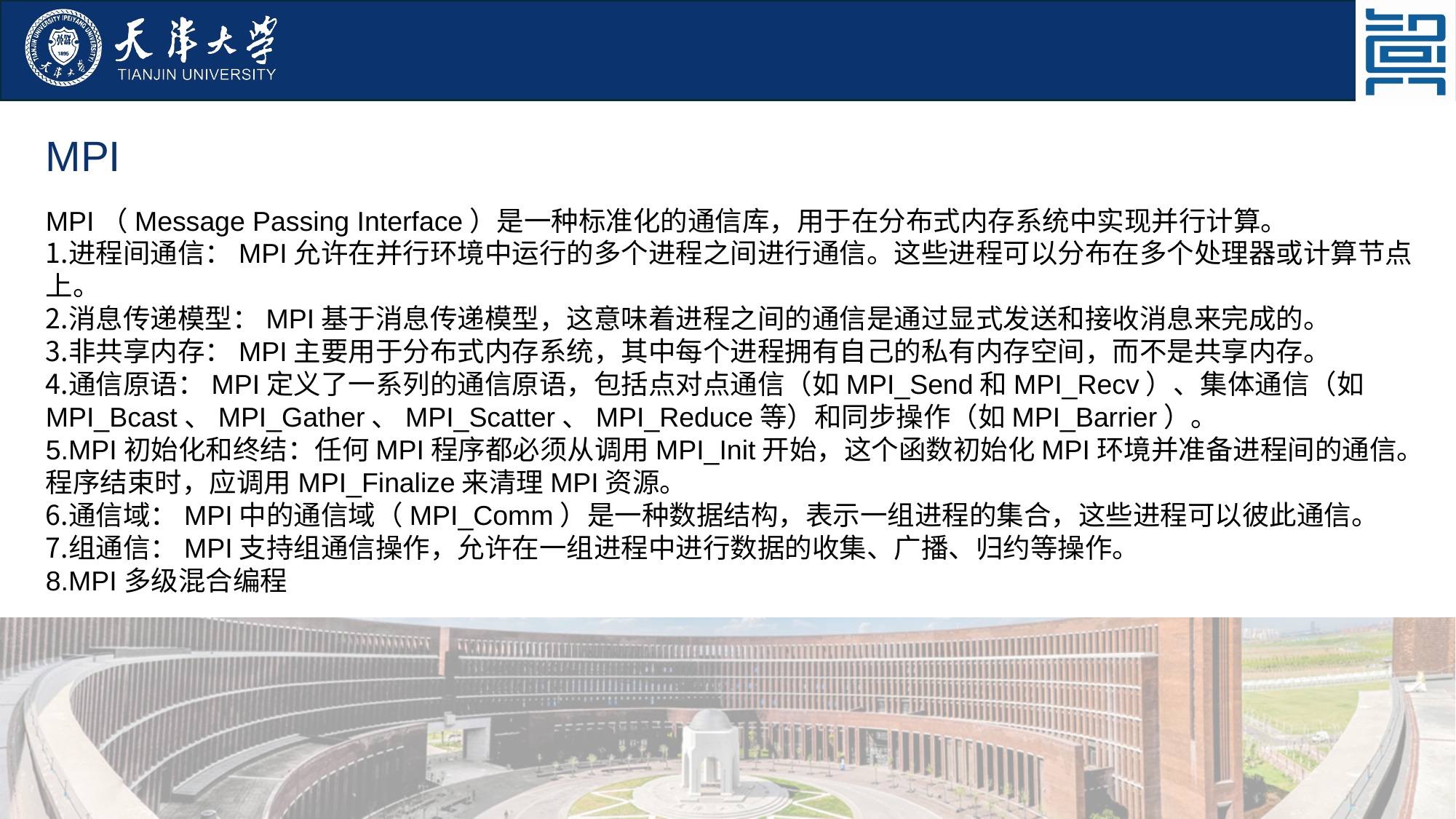

MPI
MPI（Message Passing Interface）是一种标准化的通信库，用于在分布式内存系统中实现并行计算。
进程间通信：MPI允许在并行环境中运行的多个进程之间进行通信。这些进程可以分布在多个处理器或计算节点上。
消息传递模型：MPI基于消息传递模型，这意味着进程之间的通信是通过显式发送和接收消息来完成的。
非共享内存：MPI主要用于分布式内存系统，其中每个进程拥有自己的私有内存空间，而不是共享内存。
通信原语：MPI定义了一系列的通信原语，包括点对点通信（如MPI_Send和MPI_Recv）、集体通信（如MPI_Bcast、MPI_Gather、MPI_Scatter、MPI_Reduce等）和同步操作（如MPI_Barrier）。
MPI初始化和终结：任何MPI程序都必须从调用MPI_Init开始，这个函数初始化MPI环境并准备进程间的通信。程序结束时，应调用MPI_Finalize来清理MPI资源。
通信域：MPI中的通信域（MPI_Comm）是一种数据结构，表示一组进程的集合，这些进程可以彼此通信。
组通信：MPI支持组通信操作，允许在一组进程中进行数据的收集、广播、归约等操作。
MPI多级混合编程